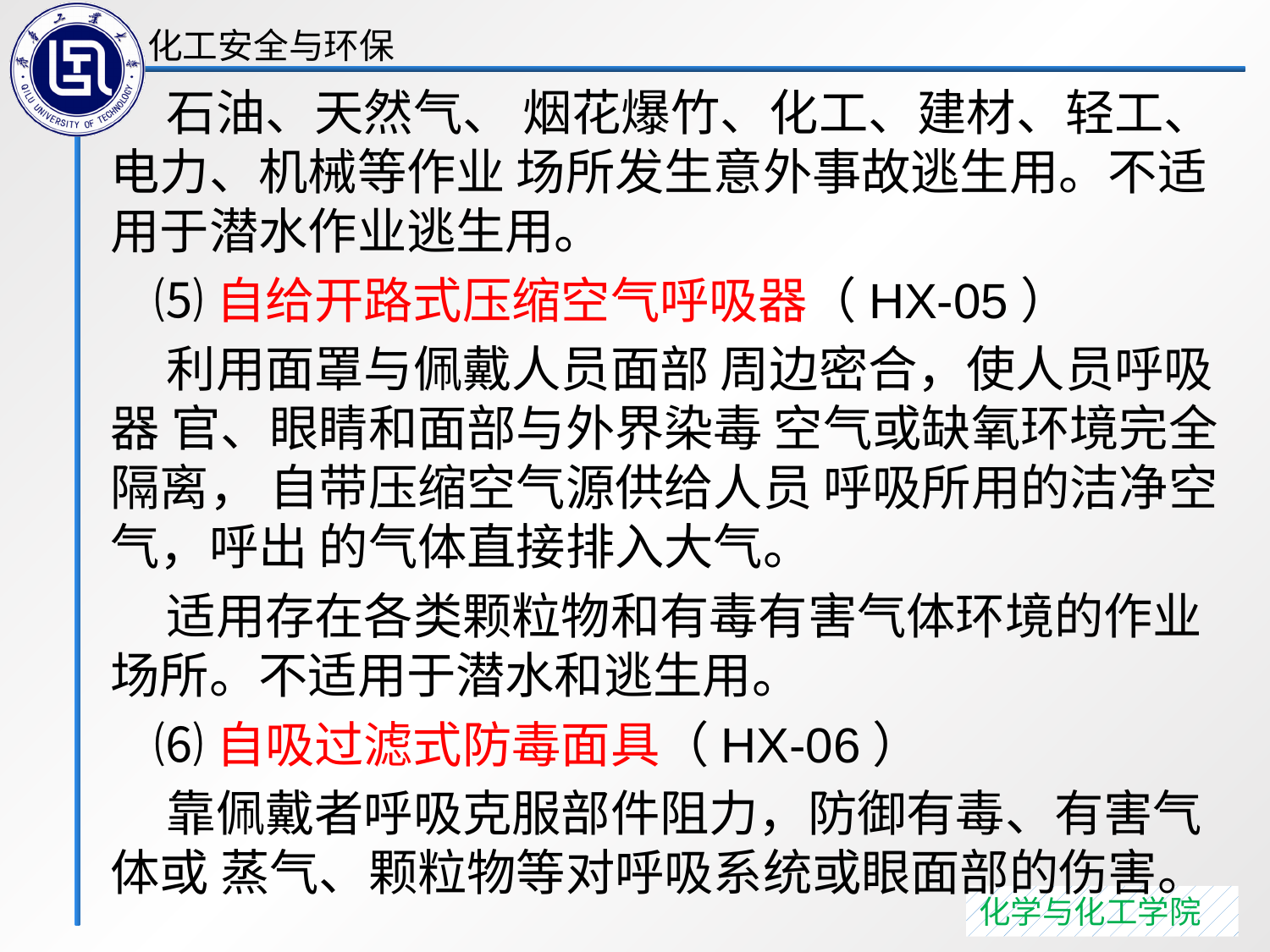

石油、天然气、 烟花爆竹、化工、建材、轻工、电力、机械等作业 场所发生意外事故逃生用。不适用于潜水作业逃生用。
    ⑸自给开路式压缩空气呼吸器（HX-05）
    利用面罩与佩戴人员面部 周边密合，使人员呼吸器 官、眼睛和面部与外界染毒 空气或缺氧环境完全隔离， 自带压缩空气源供给人员 呼吸所用的洁净空气，呼出 的气体直接排入大气。
    适用存在各类颗粒物和有毒有害气体环境的作业场所。不适用于潜水和逃生用。
    ⑹自吸过滤式防毒面具（HX-06）
    靠佩戴者呼吸克服部件阻力，防御有毒、有害气体或 蒸气、颗粒物等对呼吸系统或眼面部的伤害。